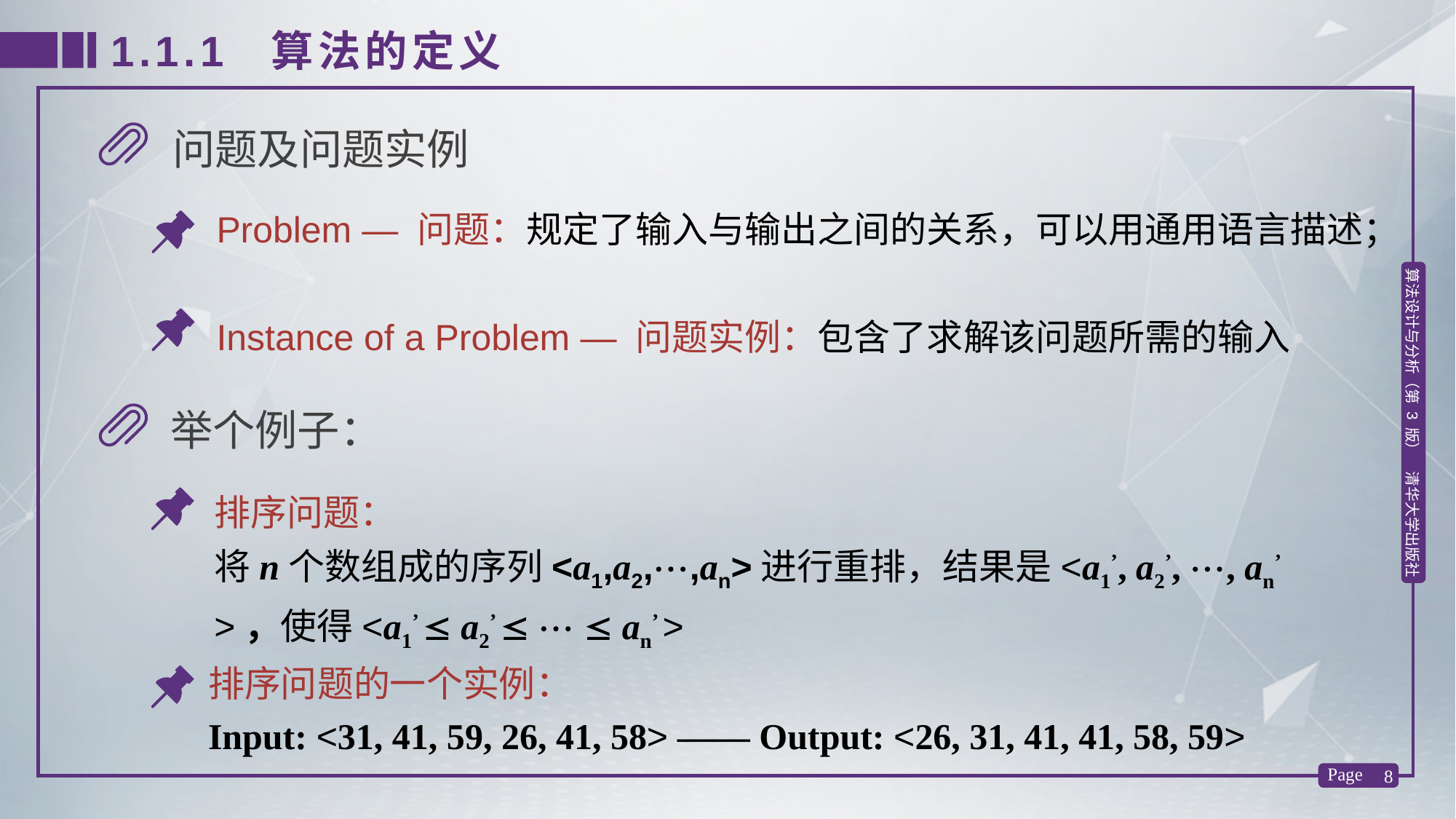

1.1.1  算法的定义
问题及问题实例

Problem — 问题：规定了输入与输出之间的关系，可以用通用语言描述；

Instance of a Problem — 问题实例：包含了求解该问题所需的输入

举个例子：

排序问题：
将n个数组成的序列<a1,a2,…,an>进行重排，结果是<a1’, a2’, …, an’ >，使得<a1’ ≤ a2’ ≤ … ≤ an’ >

排序问题的一个实例：
Input: <31, 41, 59, 26, 41, 58> —— Output: <26, 31, 41, 41, 58, 59>